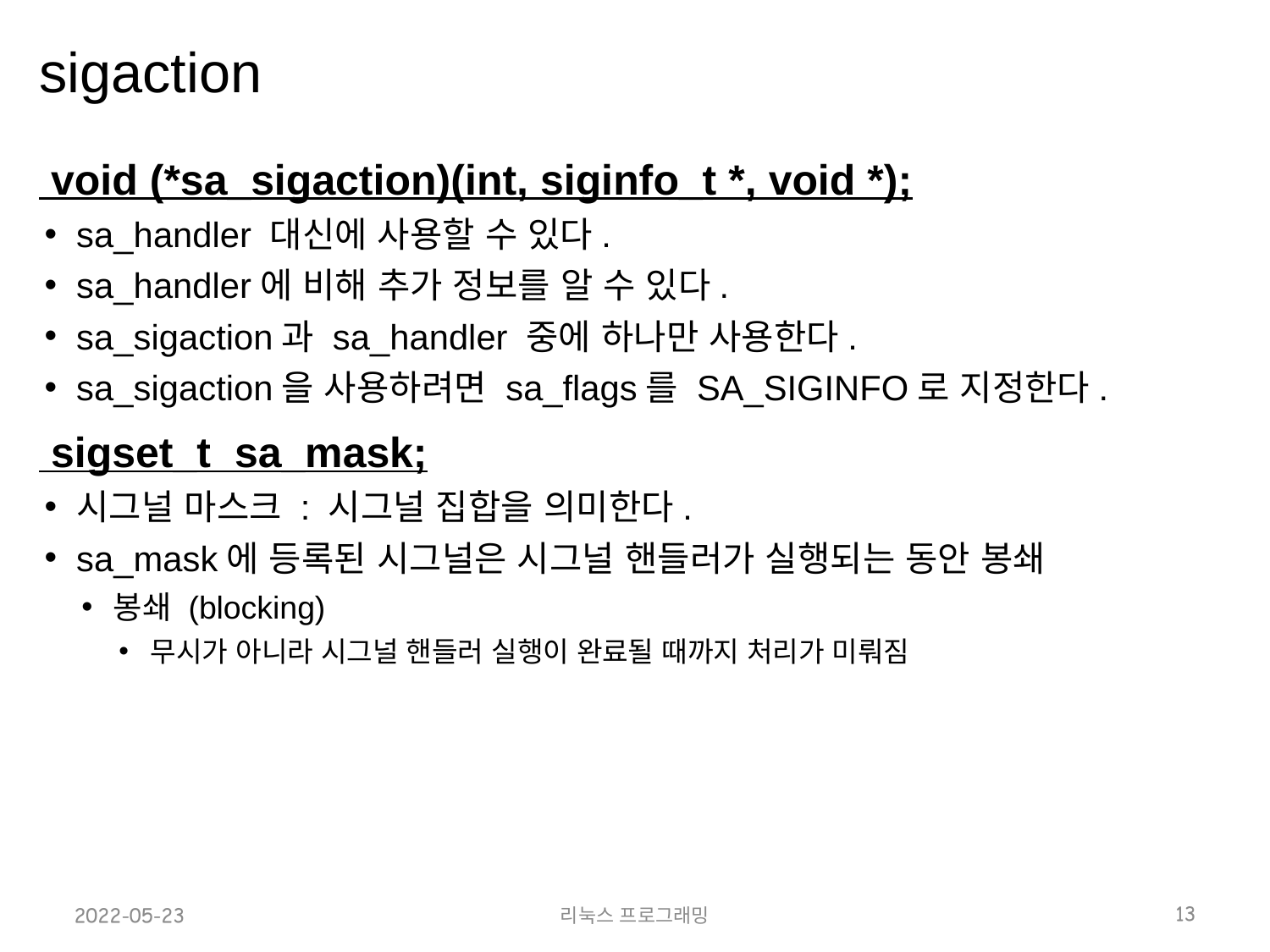

# sigaction
 void (*sa_sigaction)(int, siginfo_t *, void *);
sa_handler 대신에 사용할 수 있다.
sa_handler에 비해 추가 정보를 알 수 있다.
sa_sigaction과 sa_handler 중에 하나만 사용한다.
sa_sigaction을 사용하려면 sa_flags를 SA_SIGINFO로 지정한다.
 sigset_t  sa_mask;
시그널 마스크 : 시그널 집합을 의미한다.
sa_mask에 등록된 시그널은 시그널 핸들러가 실행되는 동안 봉쇄
봉쇄 (blocking)
무시가 아니라 시그널 핸들러 실행이 완료될 때까지 처리가 미뤄짐

2022-05-23
리눅스 프로그래밍
13